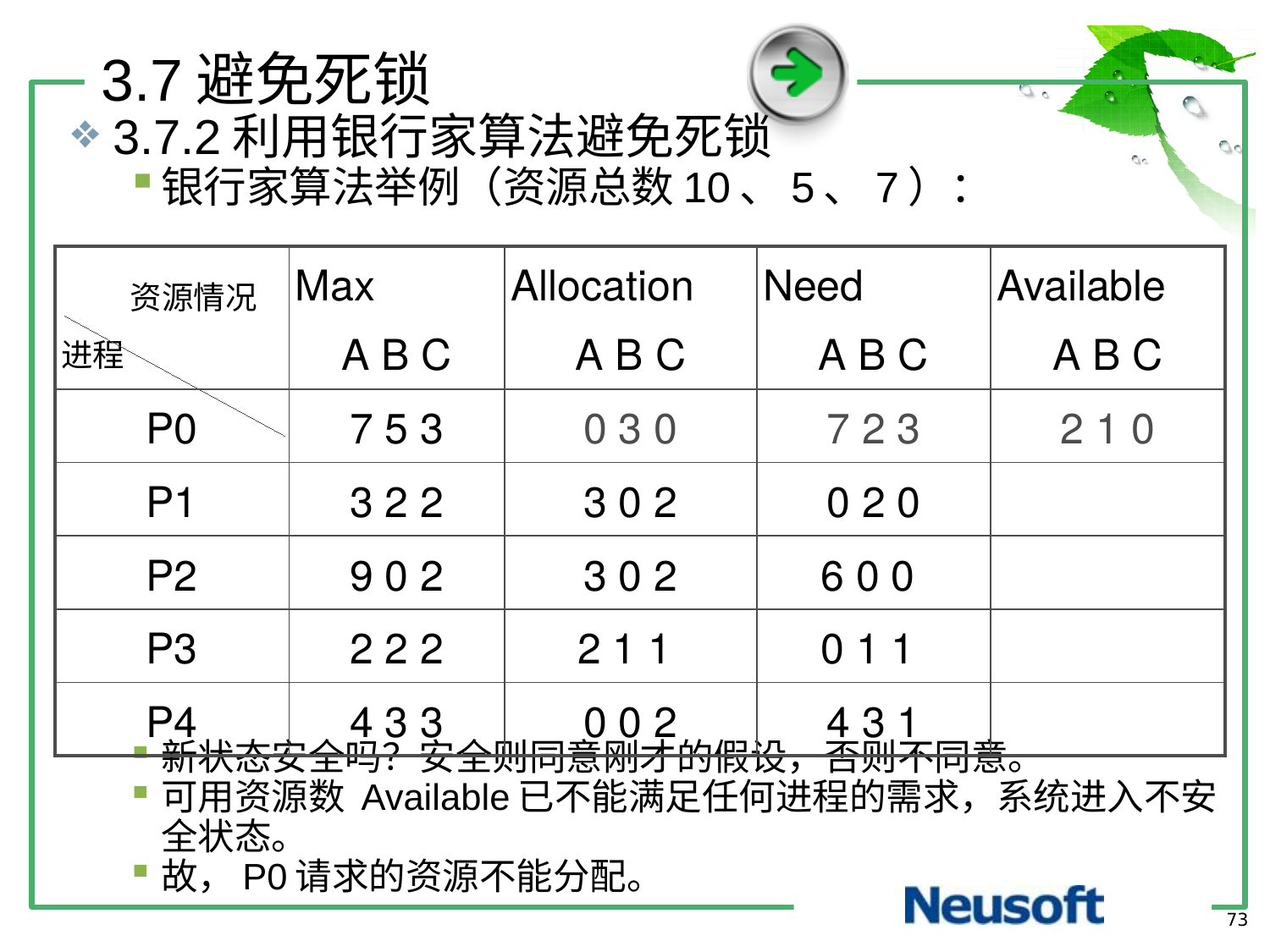

3.7避免死锁
3.7.2利用银行家算法避免死锁
银行家算法举例（资源总数10、5、7）：

新状态安全吗？安全则同意刚才的假设，否则不同意。
可用资源数 Available已不能满足任何进程的需求，系统进入不安全状态。
故，P0请求的资源不能分配。
| 资源情况 进程 | Max A B C | Allocation A B C | Need A B C | Available A B C |
| --- | --- | --- | --- | --- |
| P0 | 7 5 3 | 0 3 0 | 7 2 3 | 2 1 0 |
| P1 | 3 2 2 | 3 0 2 | 0 2 0 |  |
| P2 | 9 0 2 | 3 0 2 | 6 0 0 |  |
| P3 | 2 2 2 | 2 1 1 | 0 1 1 |  |
| P4 | 4 3 3 | 0 0 2 | 4 3 1 |  |

73